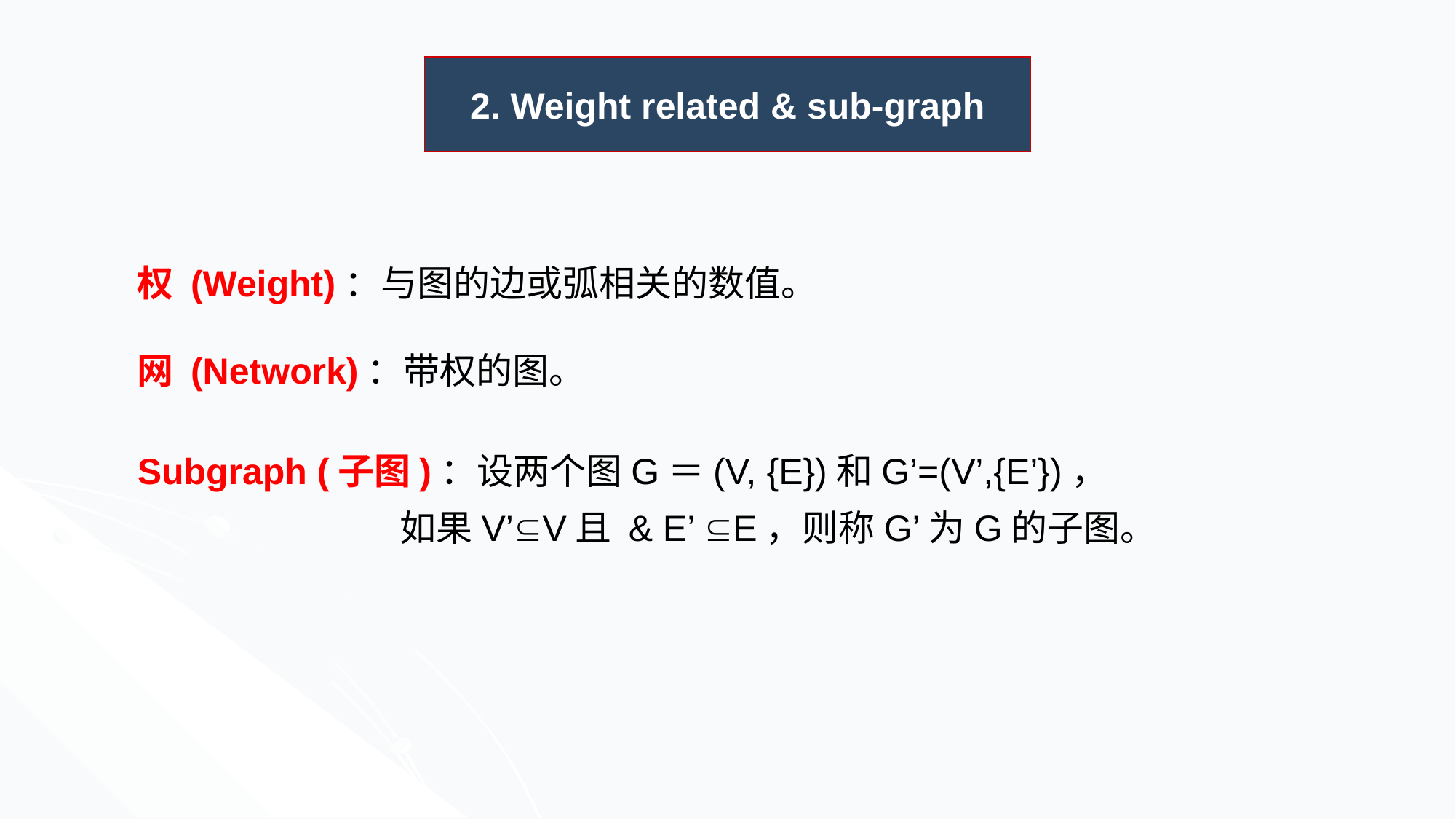

2. Weight related & sub-graph
权 (Weight)：与图的边或弧相关的数值。

网 (Network)：带权的图。

Subgraph (子图)：设两个图G＝(V, {E})和G’=(V’,{E’})，
                               如果V’⊆V且 & E’ ⊆E，则称G’为G的子图。